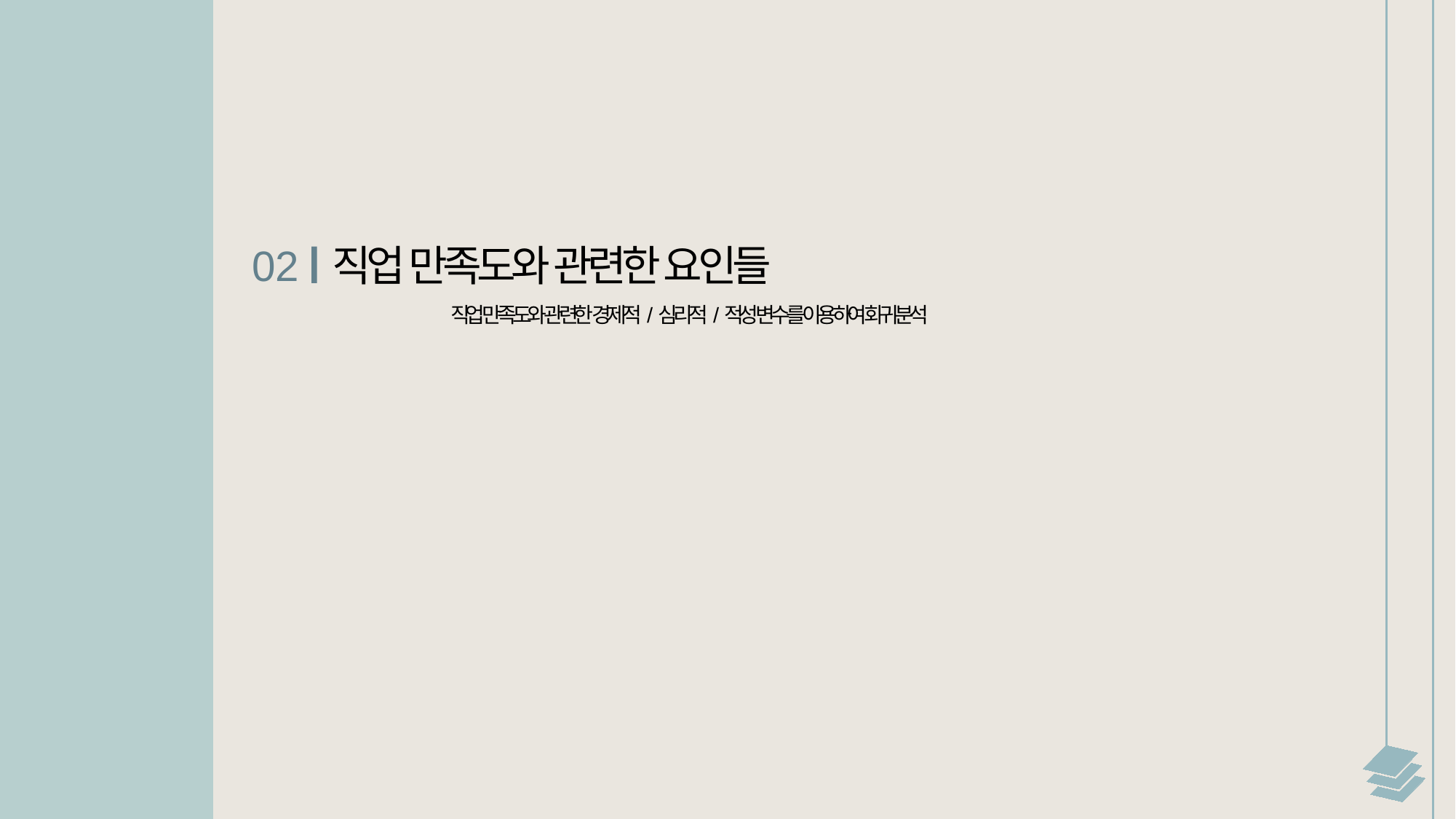

02
직업 만족도와 관련한 요인들

직업 만족도와 관련한  경제적/심리적/적성 변수를 이용하여 회귀분석